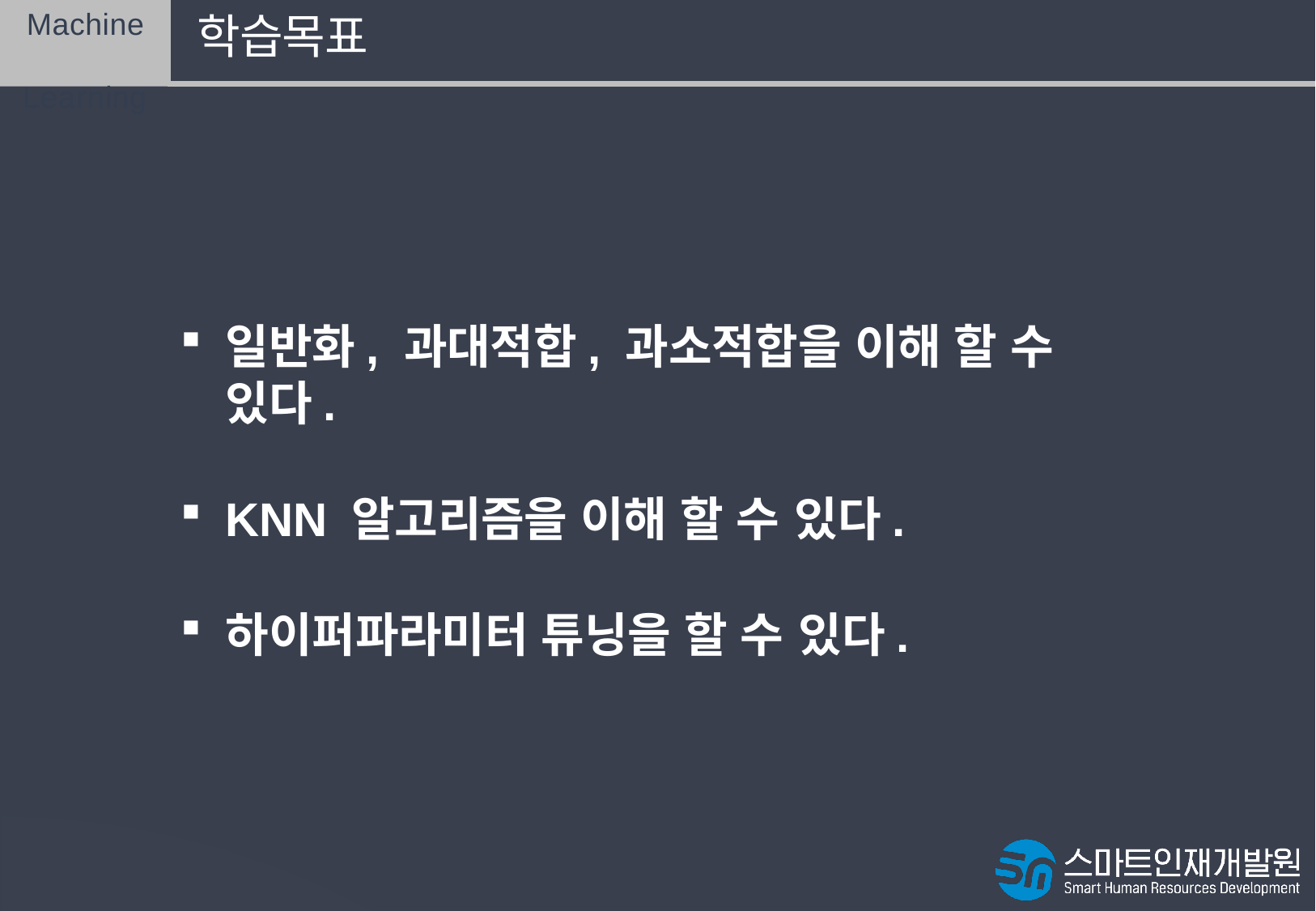

Machine  Learning
# 학습목표

일반화, 과대적합, 과소적합을 이해 할 수 있다.

KNN 알고리즘을 이해 할 수 있다.

하이퍼파라미터 튜닝을 할 수 있다.